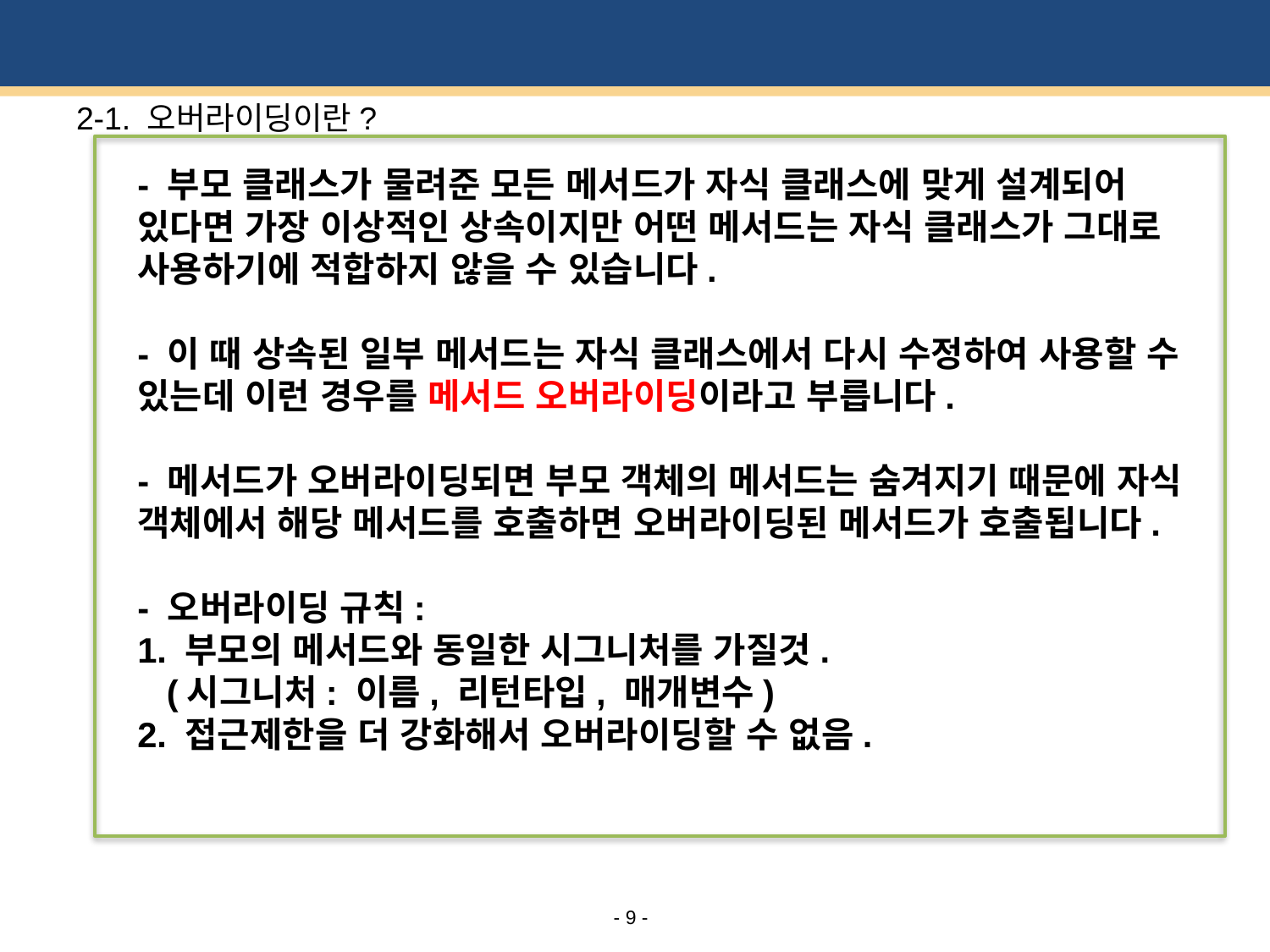

# 2-1. 오버라이딩이란?

- 부모 클래스가 물려준 모든 메서드가 자식 클래스에 맞게 설계되어 있다면 가장 이상적인 상속이지만 어떤 메서드는 자식 클래스가 그대로 사용하기에 적합하지 않을 수 있습니다.

- 이 때 상속된 일부 메서드는 자식 클래스에서 다시 수정하여 사용할 수 있는데 이런 경우를 메서드 오버라이딩이라고 부릅니다.

- 메서드가 오버라이딩되면 부모 객체의 메서드는 숨겨지기 때문에 자식 객체에서 해당 메서드를 호출하면 오버라이딩된 메서드가 호출됩니다.

- 오버라이딩 규칙:
1. 부모의 메서드와 동일한 시그니처를 가질것.
   (시그니처: 이름, 리턴타입, 매개변수)
2. 접근제한을 더 강화해서 오버라이딩할 수 없음.